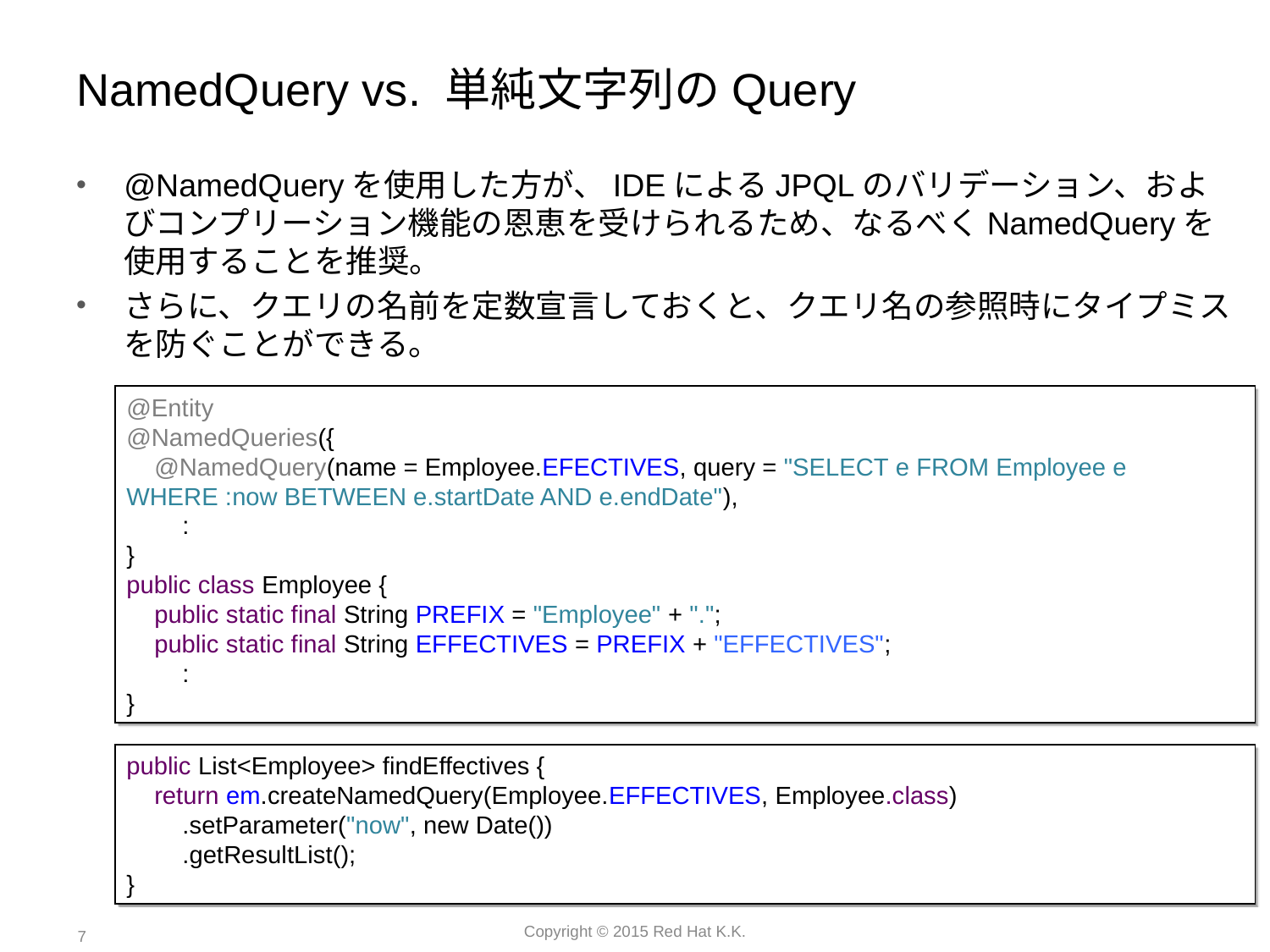

# NamedQuery vs. 単純文字列のQuery
@NamedQueryを使用した方が、IDEによるJPQLのバリデーション、およびコンプリーション機能の恩恵を受けられるため、なるべくNamedQueryを使用することを推奨。
さらに、クエリの名前を定数宣言しておくと、クエリ名の参照時にタイプミスを防ぐことができる。

@Entity
@NamedQueries({
    @NamedQuery(name = Employee.EFECTIVES, query = "SELECT e FROM Employee e WHERE :now BETWEEN e.startDate AND e.endDate"),
        :
}
public class Employee {
    public static final String PREFIX = "Employee" + ".";
    public static final String EFFECTIVES = PREFIX + "EFFECTIVES";
        :
}
public List<Employee> findEffectives {
    return em.createNamedQuery(Employee.EFFECTIVES, Employee.class)
        .setParameter("now", new Date())
        .getResultList();
}
7
Copyright © 2015 Red Hat K.K.